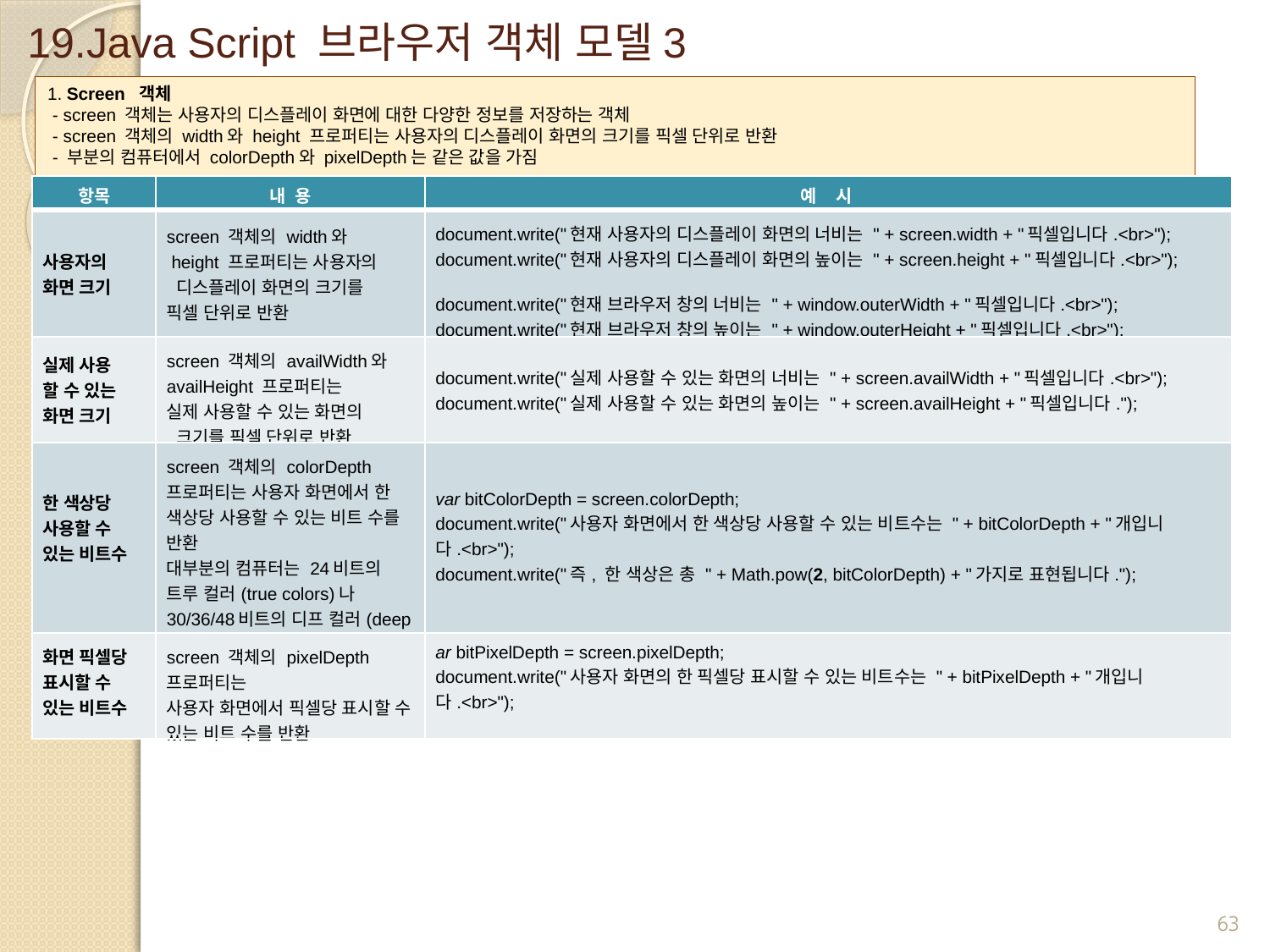

# 19.Java Script 브라우저 객체 모델3
1. Screen  객체
 - screen 객체는 사용자의 디스플레이 화면에 대한 다양한 정보를 저장하는 객체
 - screen 객체의 width와 height 프로퍼티는 사용자의 디스플레이 화면의 크기를 픽셀 단위로 반환
 - 부분의 컴퓨터에서 colorDepth와 pixelDepth는 같은 값을 가짐

2. History 객체
  - history 객체는 브라우저의 히스토리 정보를 문서와 문서 상태 목록으로 저장하는 객체
  - 자바스크립트는 사용자의 개인 정보를 보호하기 위해 이 객체에 접근하는 방법을 일부 제한

| 항목 | 내 용 | 예 시 |
| --- | --- | --- |
| 사용자의 화면 크기 | screen 객체의 width와 height 프로퍼티는 사용자의  디스플레이 화면의 크기를 픽셀 단위로 반환 | document.write("현재 사용자의 디스플레이 화면의 너비는 " + screen.width + "픽셀입니다.<br>"); document.write("현재 사용자의 디스플레이 화면의 높이는 " + screen.height + "픽셀입니다.<br>");   document.write("현재 브라우저 창의 너비는 " + window.outerWidth + "픽셀입니다.<br>"); document.write("현재 브라우저 창의 높이는 " + window.outerHeight + "픽셀입니다.<br>"); |
| 실제 사용 할 수 있는  화면 크기 | screen 객체의 availWidth와 availHeight 프로퍼티는 실제 사용할 수 있는 화면의 크기를 픽셀 단위로 반환 | document.write("실제 사용할 수 있는 화면의 너비는 " + screen.availWidth + "픽셀입니다.<br>"); document.write("실제 사용할 수 있는 화면의 높이는 " + screen.availHeight + "픽셀입니다."); |
| 한 색상당 사용할 수 있는 비트수 | screen 객체의 colorDepth 프로퍼티는 사용자 화면에서 한 색상당 사용할 수 있는 비트 수를 반환 대부분의 컴퓨터는 24비트의 트루 컬러(true colors)나 30/36/48비트의 디프 컬러(deep colors)를 사용 | var bitColorDepth = screen.colorDepth; document.write("사용자 화면에서 한 색상당 사용할 수 있는 비트수는 " + bitColorDepth + "개입니다.<br>"); document.write("즉, 한 색상은 총 " + Math.pow(2, bitColorDepth) + "가지로 표현됩니다."); |
| 화면 픽셀당 표시할 수 있는 비트수 | screen 객체의 pixelDepth 프로퍼티는 사용자 화면에서 픽셀당 표시할 수 있는 비트 수를 반환 | ar bitPixelDepth = screen.pixelDepth; document.write("사용자 화면의 한 픽셀당 표시할 수 있는 비트수는 " + bitPixelDepth + "개입니다.<br>"); |
63